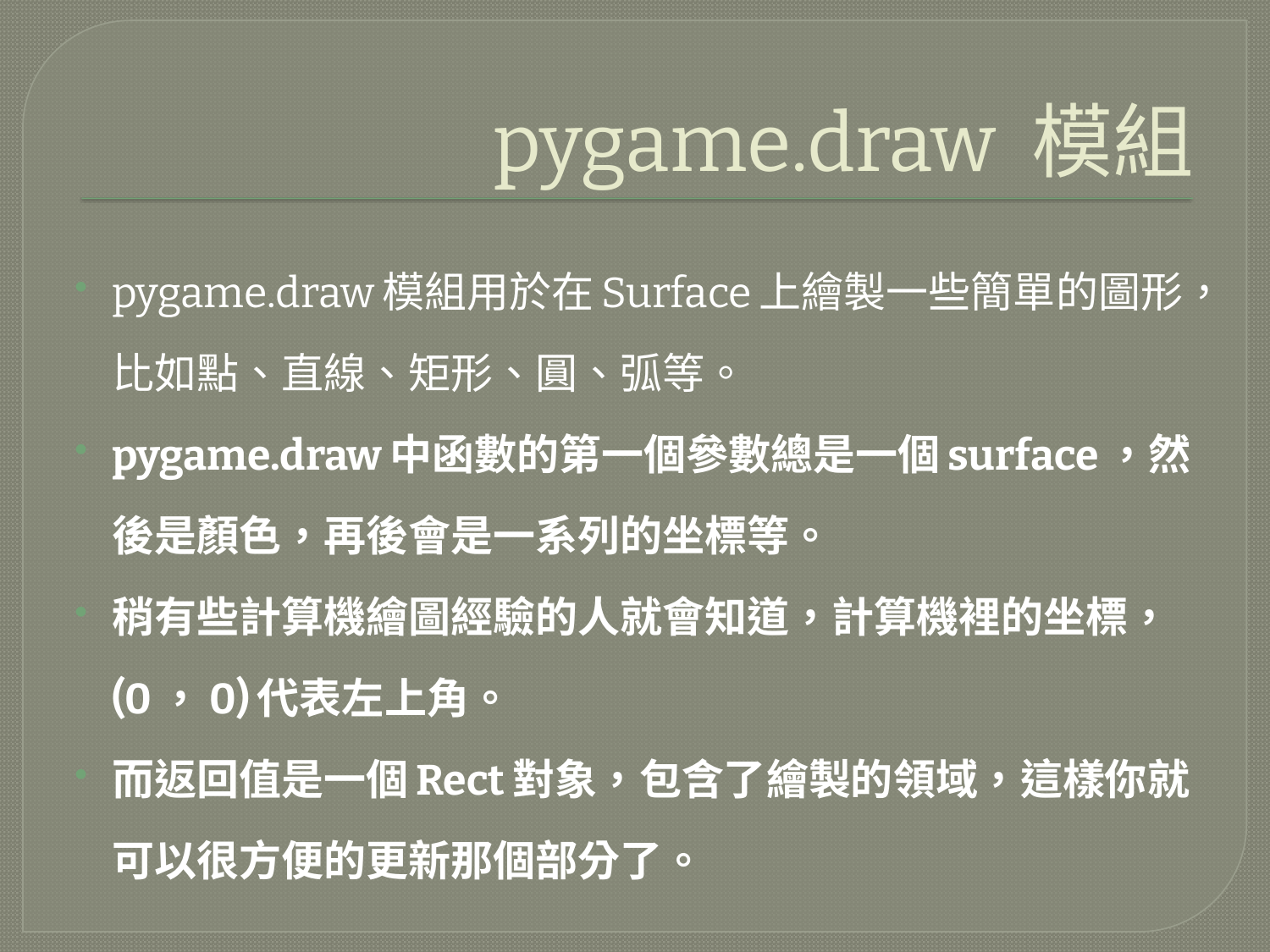

# pygame.draw 模組
pygame.draw模組用於在Surface上繪製一些簡單的圖形，比如點、直線、矩形、圓、弧等。
pygame.draw中函數的第一個參數總是一個surface，然後是顏色，再後會是一系列的坐標等。
稍有些計算機繪圖經驗的人就會知道，計算機裡的坐標，(0，0)代表左上角。
而返回值是一個Rect對象，包含了繪製的領域，這樣你就可以很方便的更新那個部分了。